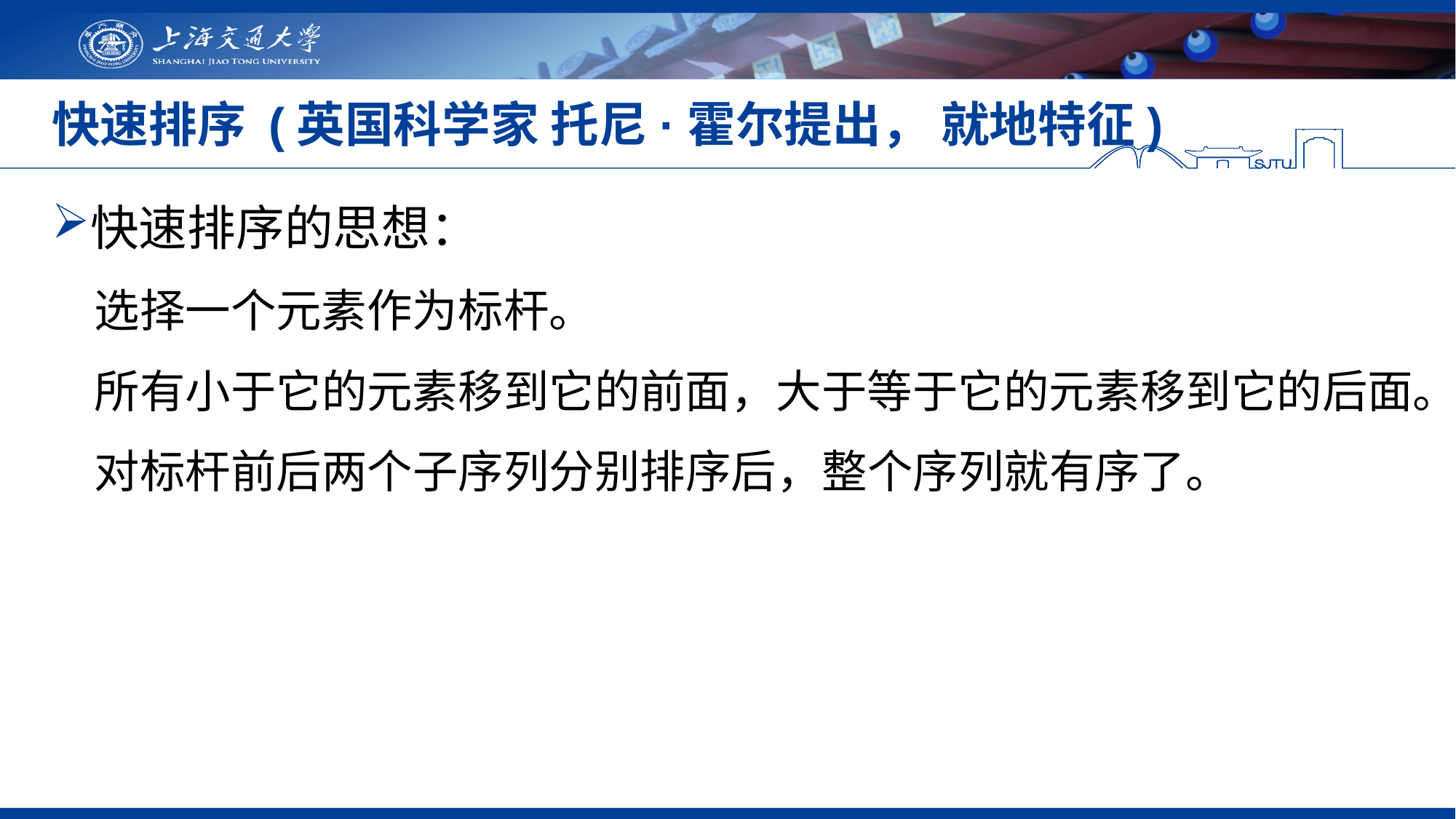

# 快速排序 (英国科学家 托尼·霍尔提出， 就地特征)
快速排序的思想：
选择一个元素作为标杆。
所有小于它的元素移到它的前面，大于等于它的元素移到它的后面。
对标杆前后两个子序列分别排序后，整个序列就有序了。